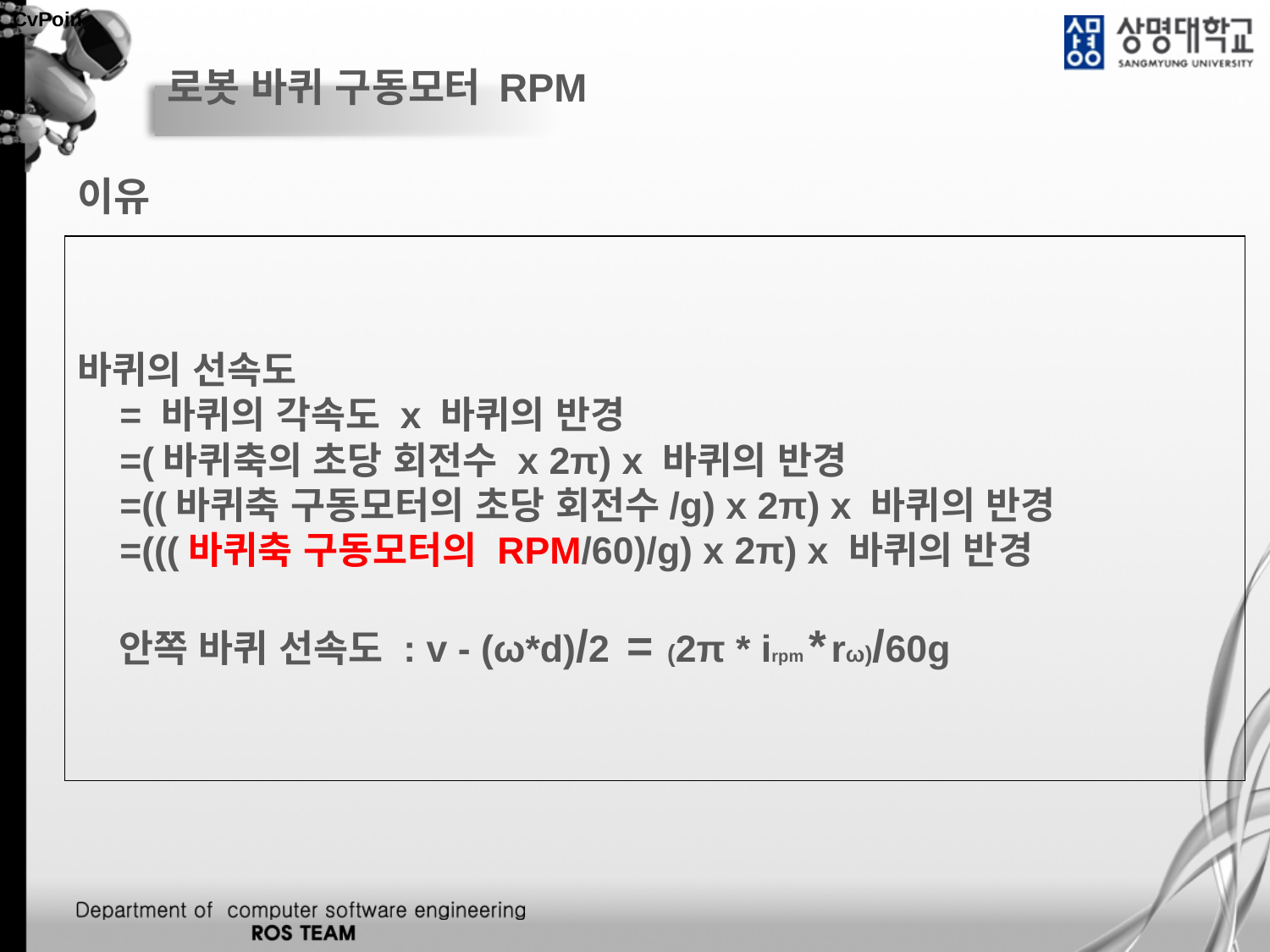

CvPoint
# 로봇 바퀴 구동모터 RPM
이유
바퀴의 선속도
    = 바퀴의 각속도 x 바퀴의 반경
    =(바퀴축의 초당 회전수 x 2π) x 바퀴의 반경
    =((바퀴축 구동모터의 초당 회전수/g) x 2π) x 바퀴의 반경
    =(((바퀴축 구동모터의 RPM/60)/g) x 2π) x 바퀴의 반경

   안쪽 바퀴 선속도 : v - (ω*d)/2  =  (2π * irpm * rω)/60g